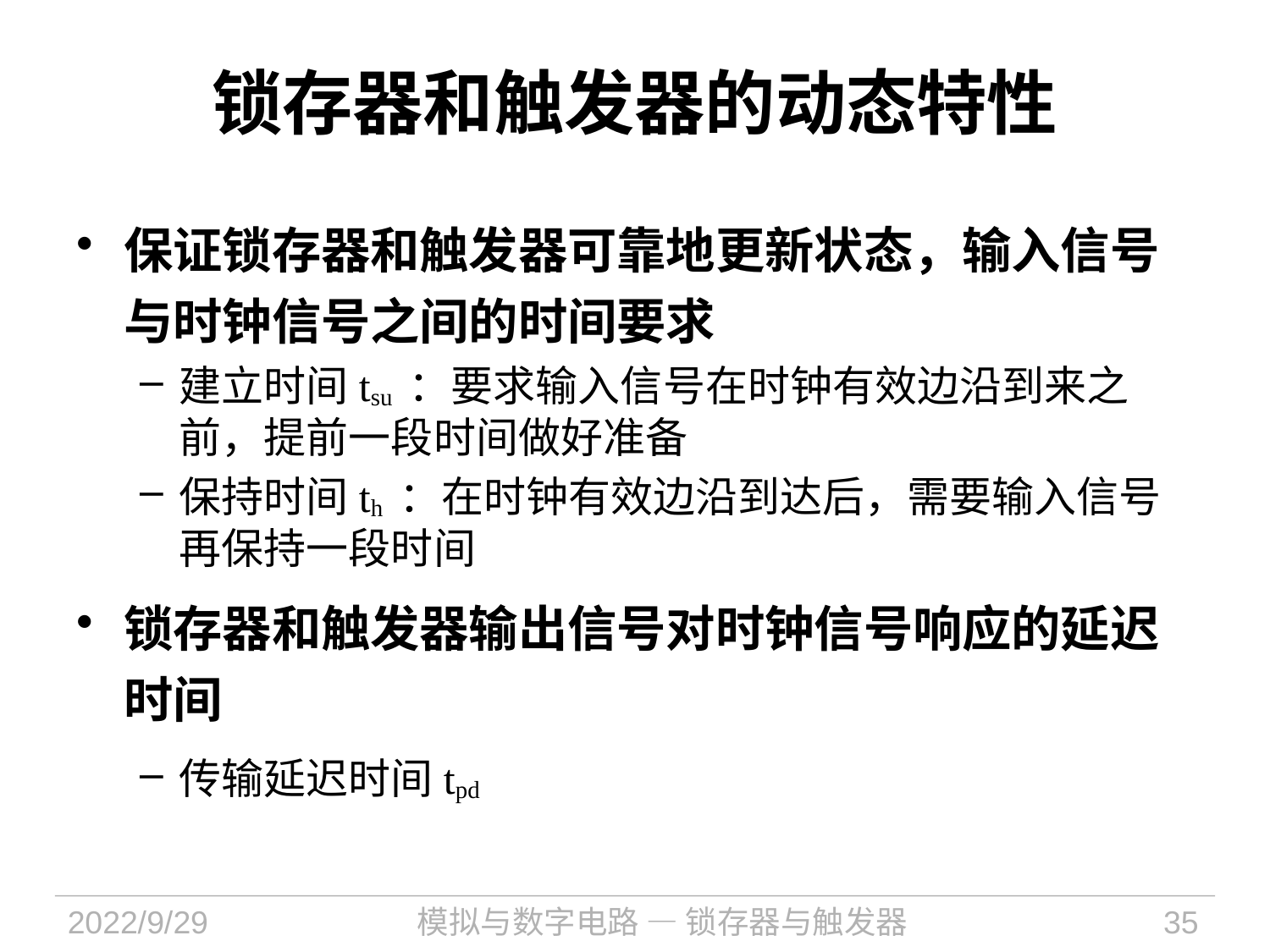

# 锁存器和触发器的动态特性
保证锁存器和触发器可靠地更新状态，输入信号与时钟信号之间的时间要求
建立时间tsu ：要求输入信号在时钟有效边沿到来之前，提前一段时间做好准备
保持时间th ：在时钟有效边沿到达后，需要输入信号再保持一段时间
锁存器和触发器输出信号对时钟信号响应的延迟时间
传输延迟时间tpd

2022/9/29
模拟与数字电路 — 锁存器与触发器
35